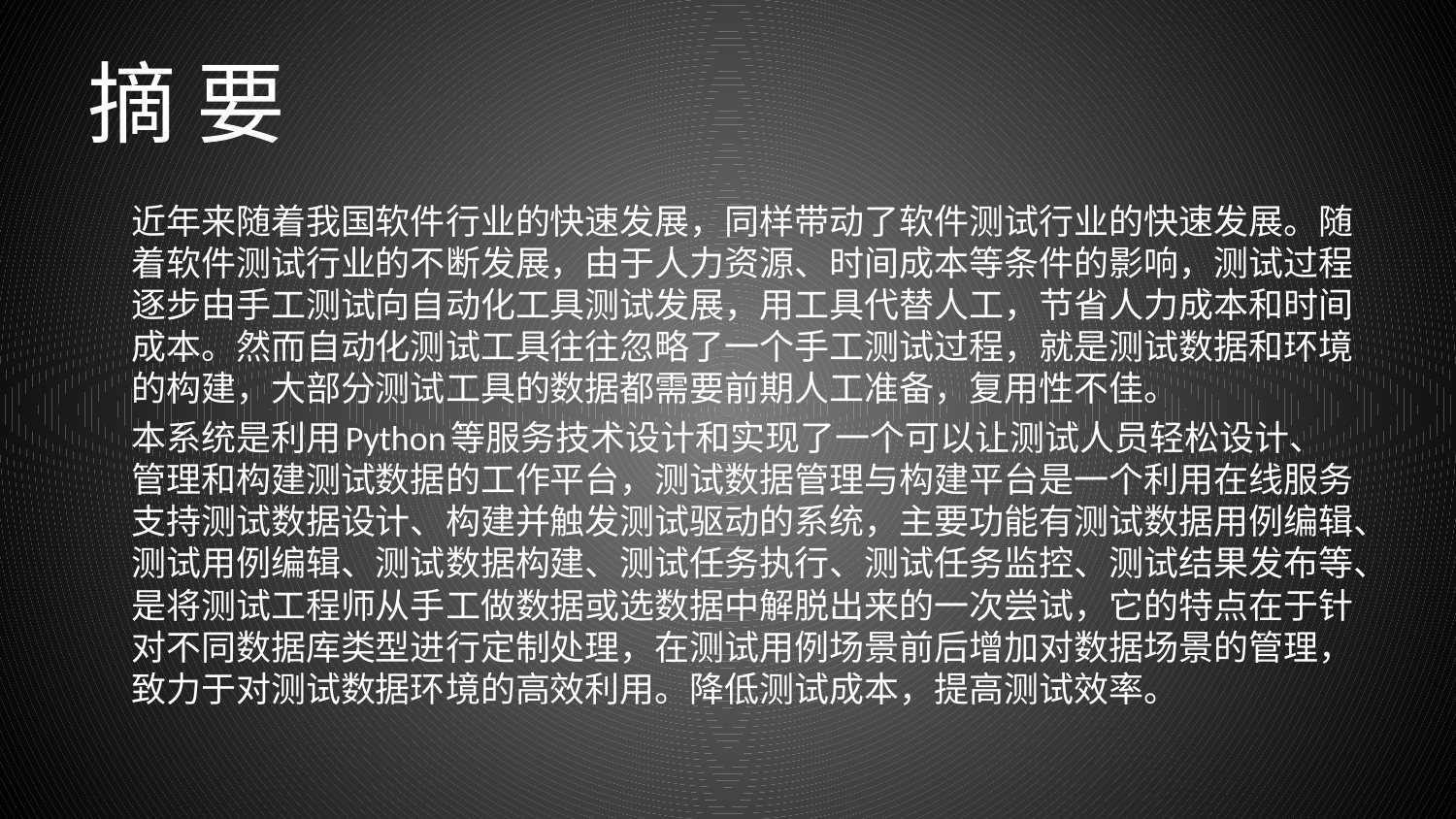

# 摘 要
		近年来随着我国软件行业的快速发展，同样带动了软件测试行业的快速发展。随着软件测试行业的不断发展，由于人力资源、时间成本等条件的影响，测试过程逐步由手工测试向自动化工具测试发展，用工具代替人工，节省人力成本和时间成本。然而自动化测试工具往往忽略了一个手工测试过程，就是测试数据和环境的构建，大部分测试工具的数据都需要前期人工准备，复用性不佳。
		本系统是利用Python等服务技术设计和实现了一个可以让测试人员轻松设计、管理和构建测试数据的工作平台，测试数据管理与构建平台是一个利用在线服务支持测试数据设计、构建并触发测试驱动的系统，主要功能有测试数据用例编辑、测试用例编辑、测试数据构建、测试任务执行、测试任务监控、测试结果发布等、是将测试工程师从手工做数据或选数据中解脱出来的一次尝试，它的特点在于针对不同数据库类型进行定制处理，在测试用例场景前后增加对数据场景的管理，致力于对测试数据环境的高效利用。降低测试成本，提高测试效率。